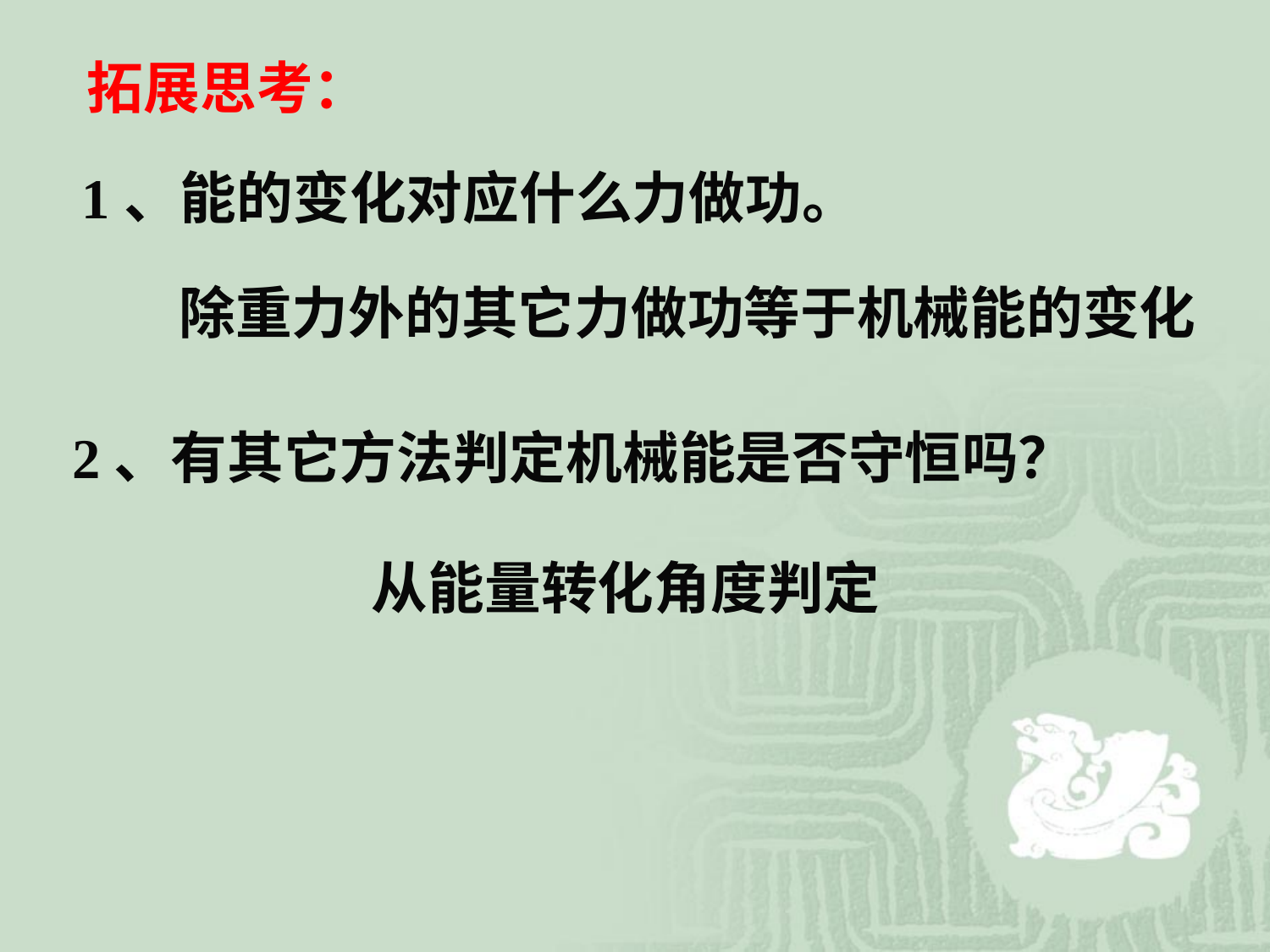

拓展思考：
1、能的变化对应什么力做功。
除重力外的其它力做功等于机械能的变化
2、有其它方法判定机械能是否守恒吗？
从能量转化角度判定